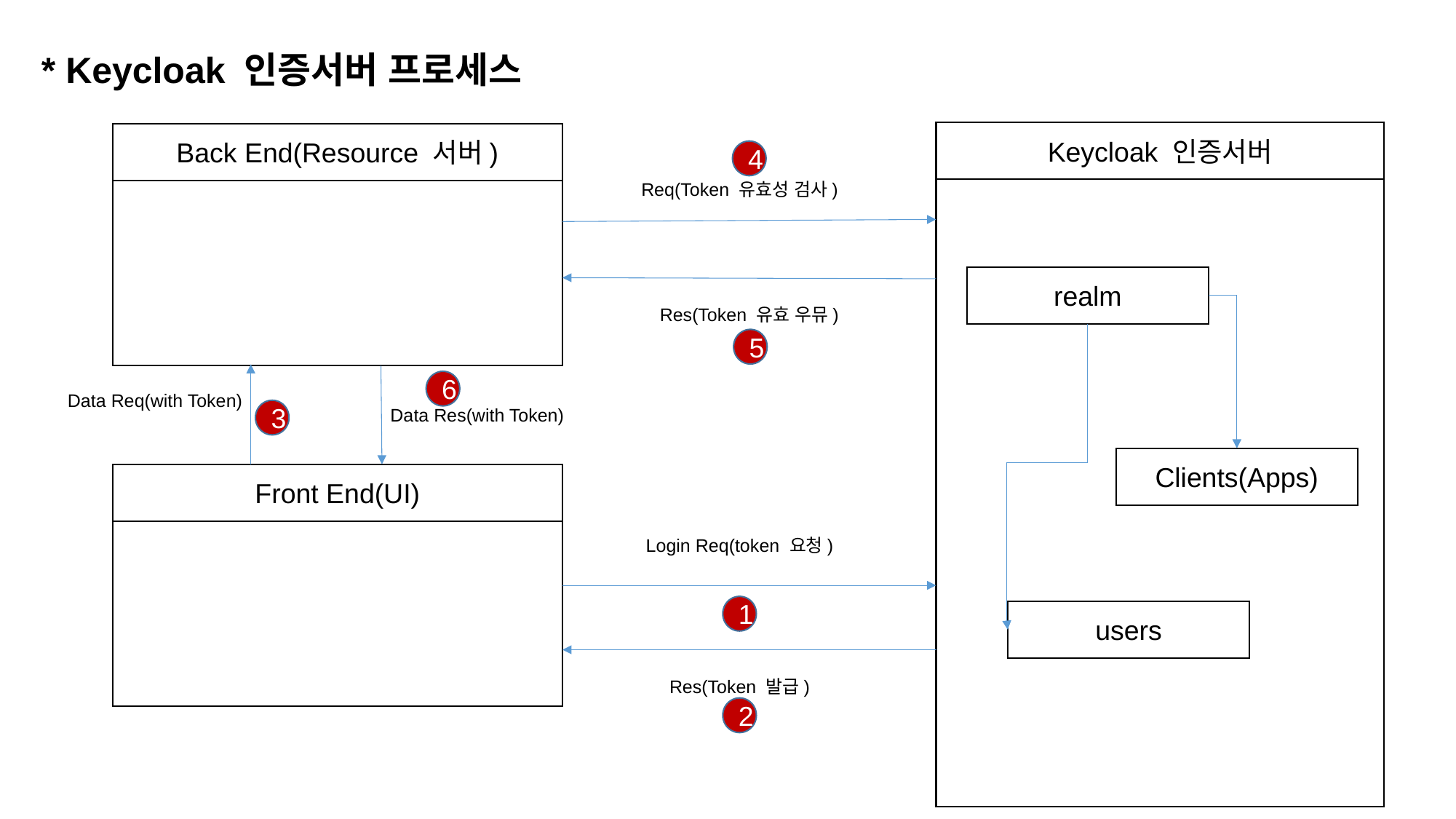

# * Keycloak 인증서버 프로세스

Keycloak 인증서버
Back End(Resource 서버)

4
Req(Token 유효성 검사)
realm
Res(Token 유효 우뮤)
5
6
Data Req(with Token)
Data Res(with Token)
3
Clients(Apps)

Front End(UI)
Login Req(token 요청)
1
users
Res(Token 발급)
2